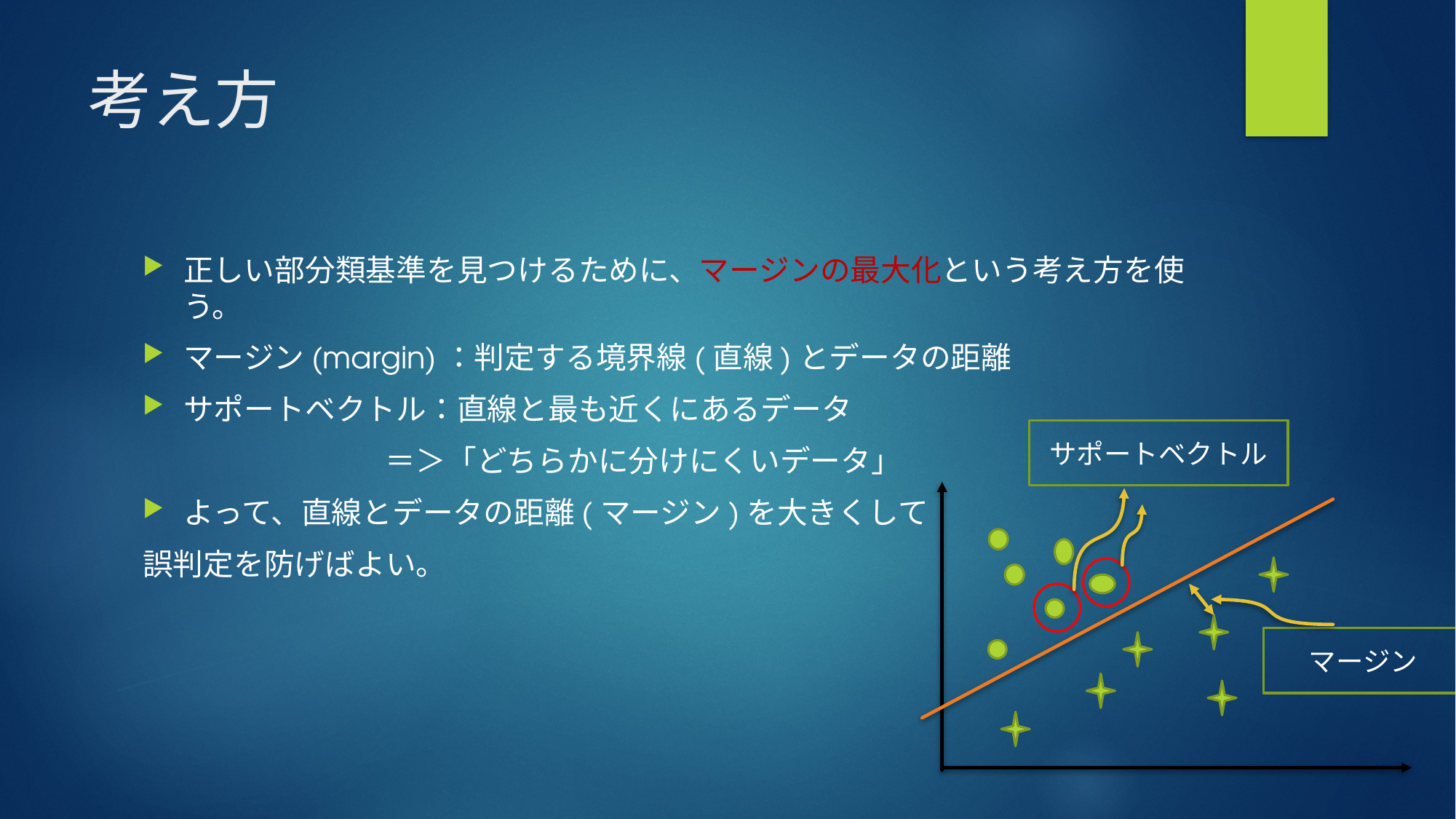

# 考え方
正しい部分類基準を見つけるために、マージンの最大化という考え方を使う。
マージン(margin)：判定する境界線(直線)とデータの距離
サポートベクトル：直線と最も近くにあるデータ
                                   ＝＞「どちらかに分けにくいデータ」
よって、直線とデータの距離(マージン)を大きくして
誤判定を防げばよい。
サポートベクトル

マージン